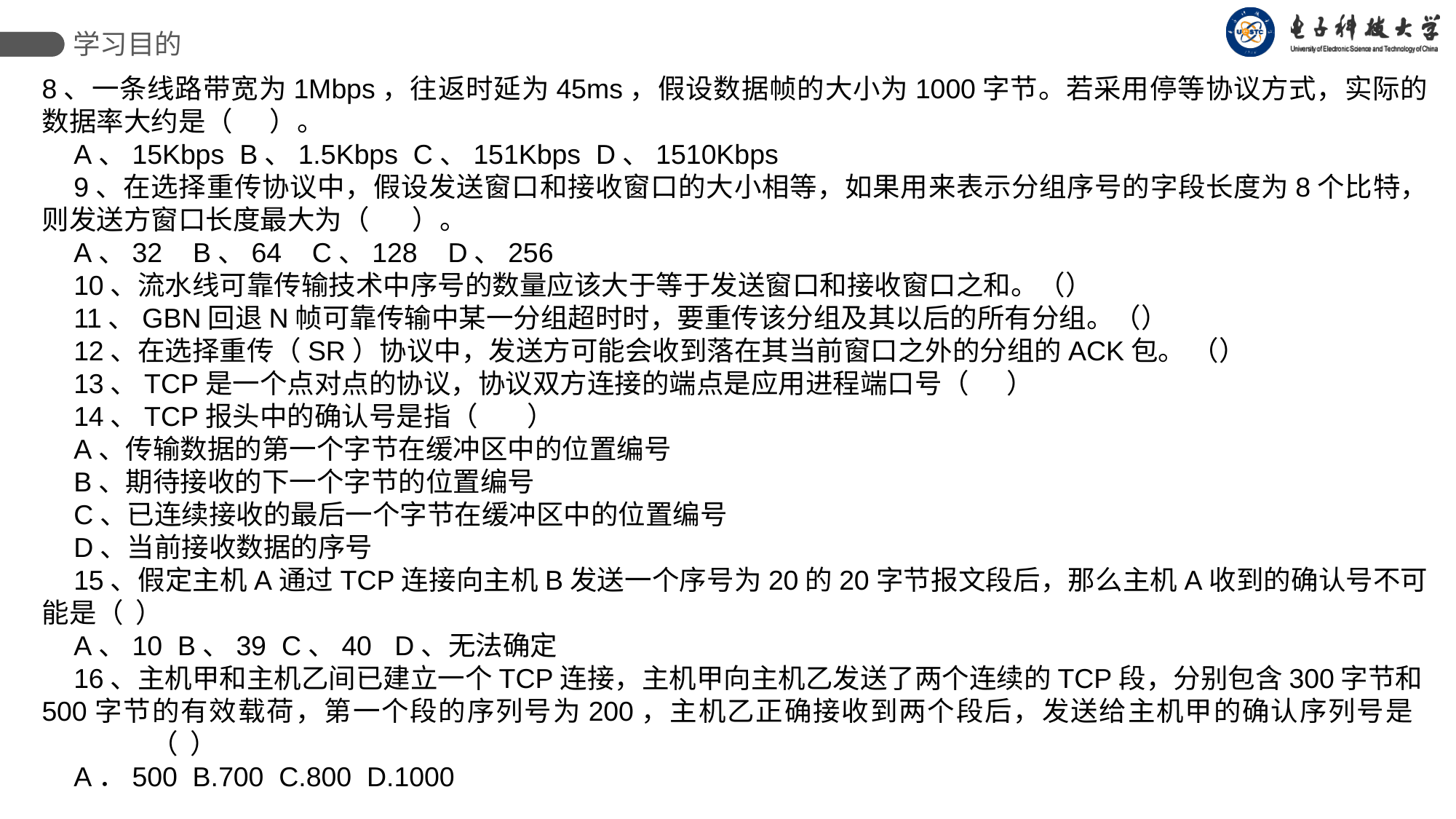

学习目的
8、一条线路带宽为1Mbps，往返时延为45ms，假设数据帧的大小为1000字节。若采用停等协议方式，实际的数据率大约是（      ）。
A、15Kbps  B、1.5Kbps  C、151Kbps  D、1510Kbps
9、在选择重传协议中，假设发送窗口和接收窗口的大小相等，如果用来表示分组序号的字段长度为8个比特，则发送方窗口长度最大为（       ）。
A、32    B、64    C、128    D、256
10、流水线可靠传输技术中序号的数量应该大于等于发送窗口和接收窗口之和。（）
11、GBN回退N帧可靠传输中某一分组超时时，要重传该分组及其以后的所有分组。（）
12、在选择重传（SR）协议中，发送方可能会收到落在其当前窗口之外的分组的ACK包。 （）
13、TCP是一个点对点的协议，协议双方连接的端点是应用进程端口号（      ）
14、TCP报头中的确认号是指（        ）
A、传输数据的第一个字节在缓冲区中的位置编号
B、期待接收的下一个字节的位置编号
C、已连续接收的最后一个字节在缓冲区中的位置编号
D、当前接收数据的序号
15、假定主机A通过TCP连接向主机B发送一个序号为20的20字节报文段后，那么主机A收到的确认号不可能是（  ）
A、10  B、39  C、40   D、无法确定
16、主机甲和主机乙间已建立一个TCP连接，主机甲向主机乙发送了两个连续的TCP段，分别包含300字节和500字节的有效载荷，第一个段的序列号为200，主机乙正确接收到两个段后，发送给主机甲的确认序列号是  	（  ）
A．500  B.700  C.800  D.1000